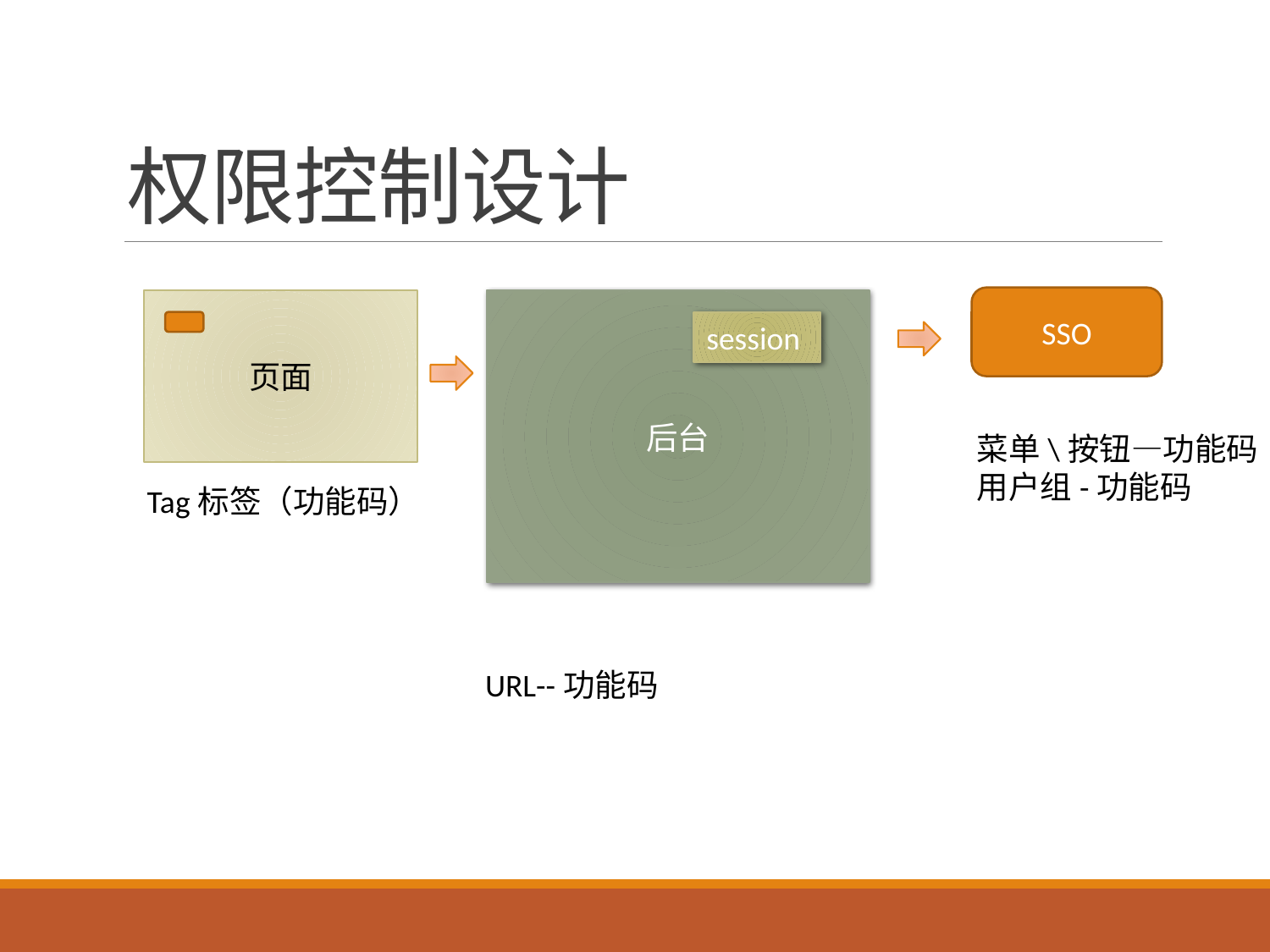

# 权限控制设计
SSO
页面
后台

session

菜单\按钮—功能码
用户组-功能码
Tag标签（功能码）
URL--功能码